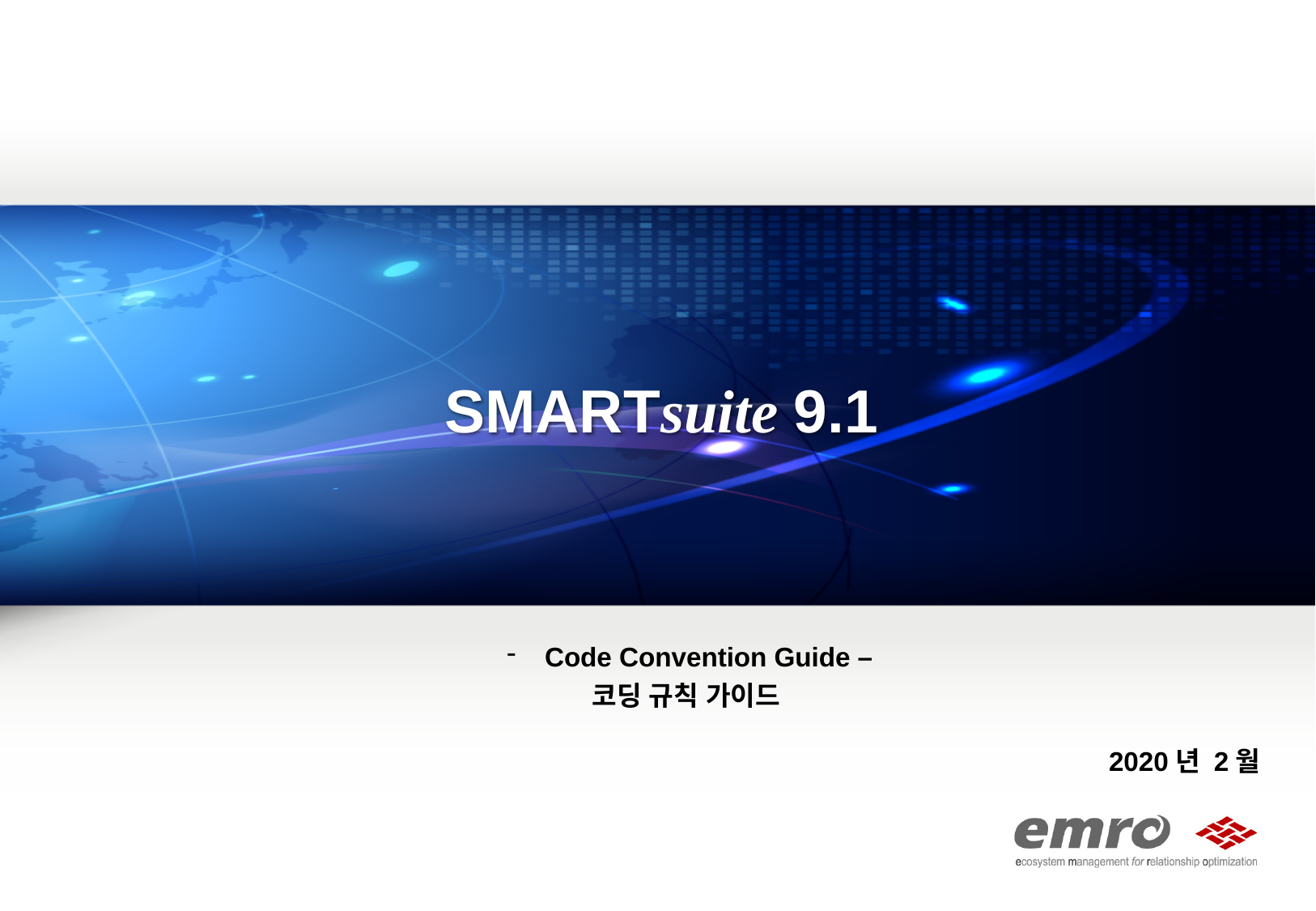

SMARTsuite 9.1
Code Convention Guide –
코딩 규칙 가이드
2020년 2월